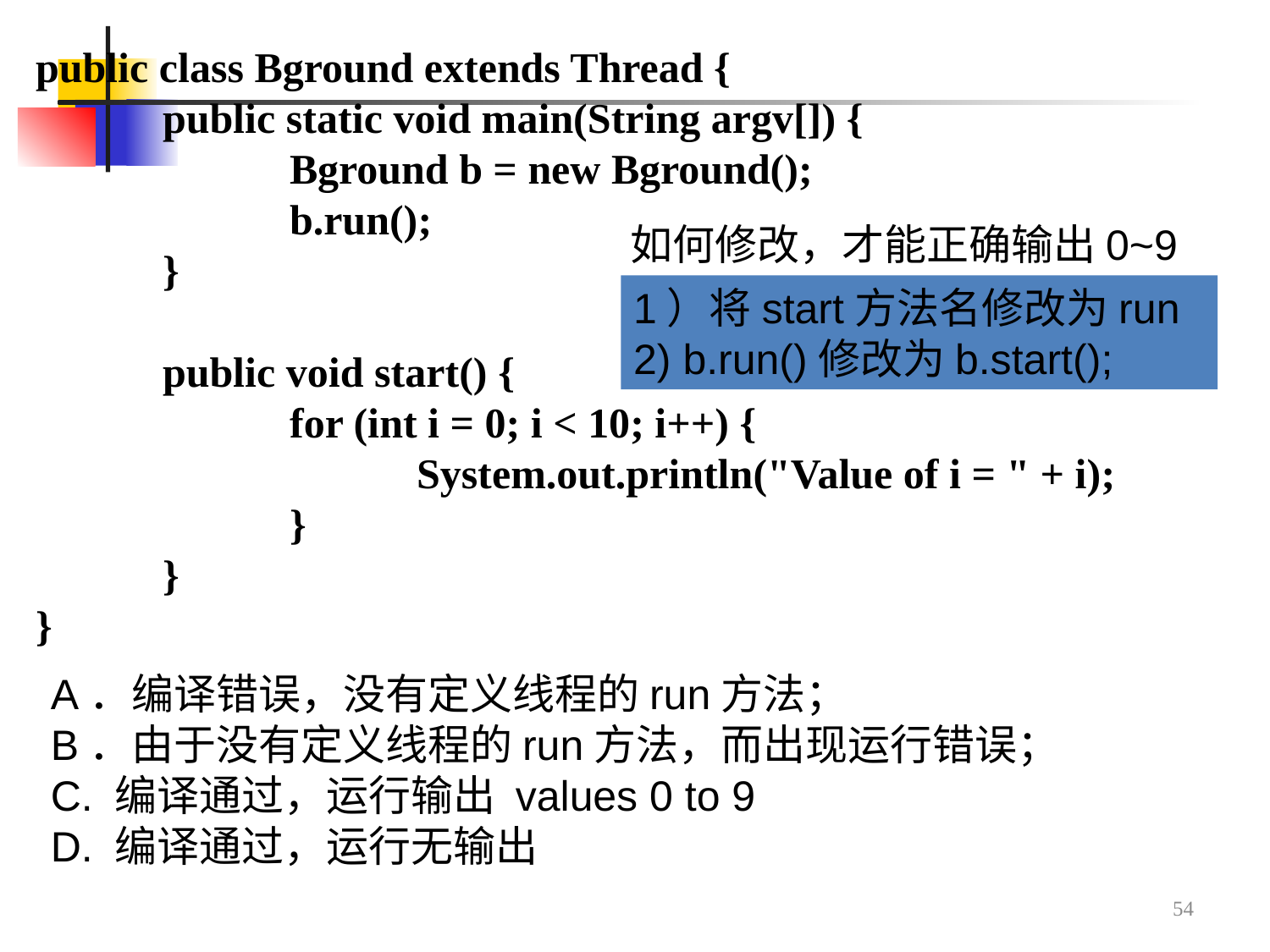

public class Bground extends Thread {
	public static void main(String argv[]) {
		Bground b = new Bground();
		b.run();
	}

	public void start() {
		for (int i = 0; i < 10; i++) {
			System.out.println("Value of i = " + i);
		}
	}
}
如何修改，才能正确输出0~9
1）将start方法名修改为run
2) b.run()修改为b.start();
A．编译错误，没有定义线程的run方法；
B．由于没有定义线程的run方法，而出现运行错误；
C. 编译通过，运行输出 values 0 to 9
D. 编译通过，运行无输出
54